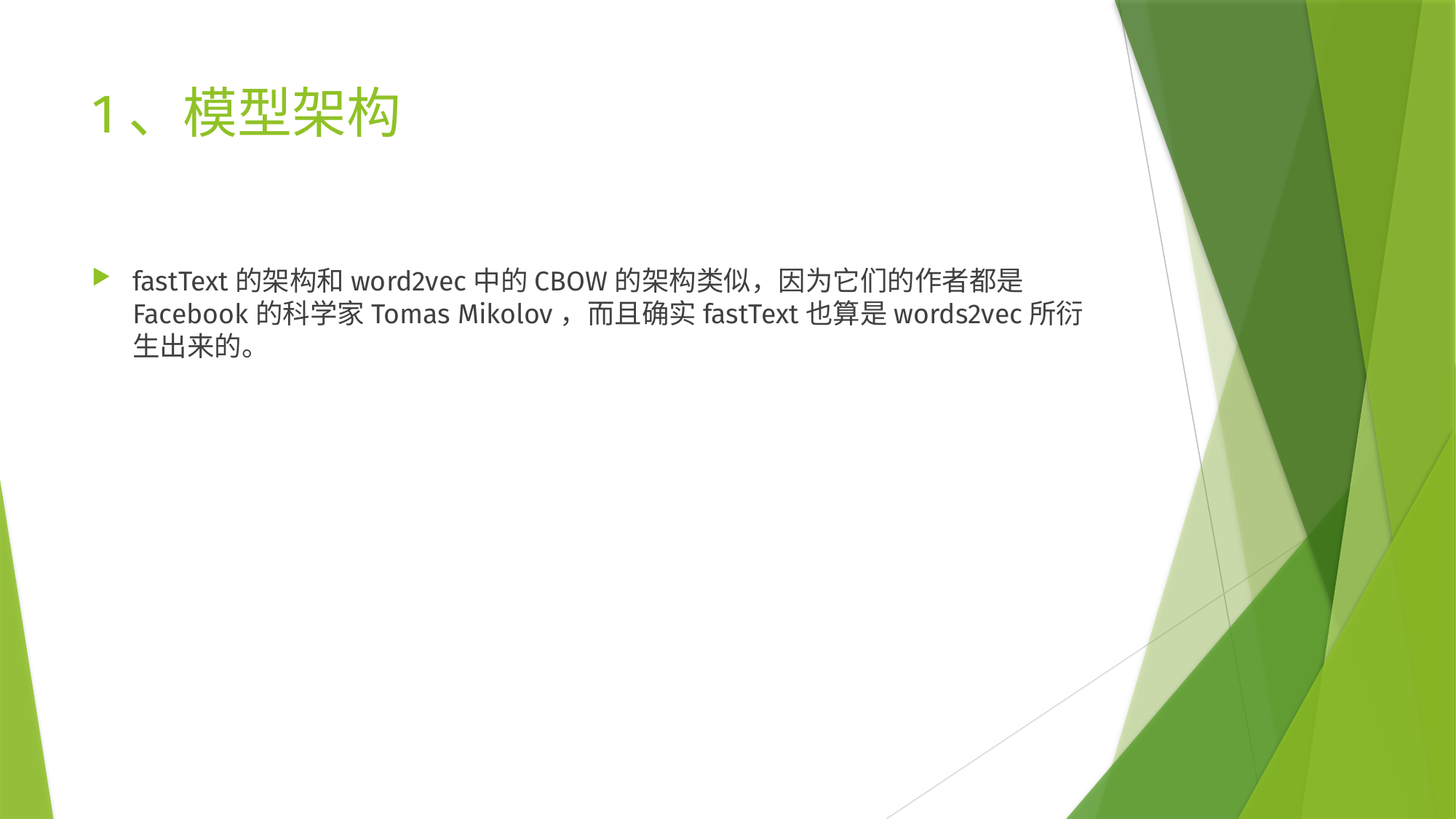

# 1、模型架构
fastText的架构和word2vec中的CBOW的架构类似，因为它们的作者都是Facebook的科学家Tomas Mikolov，而且确实fastText也算是words2vec所衍生出来的。